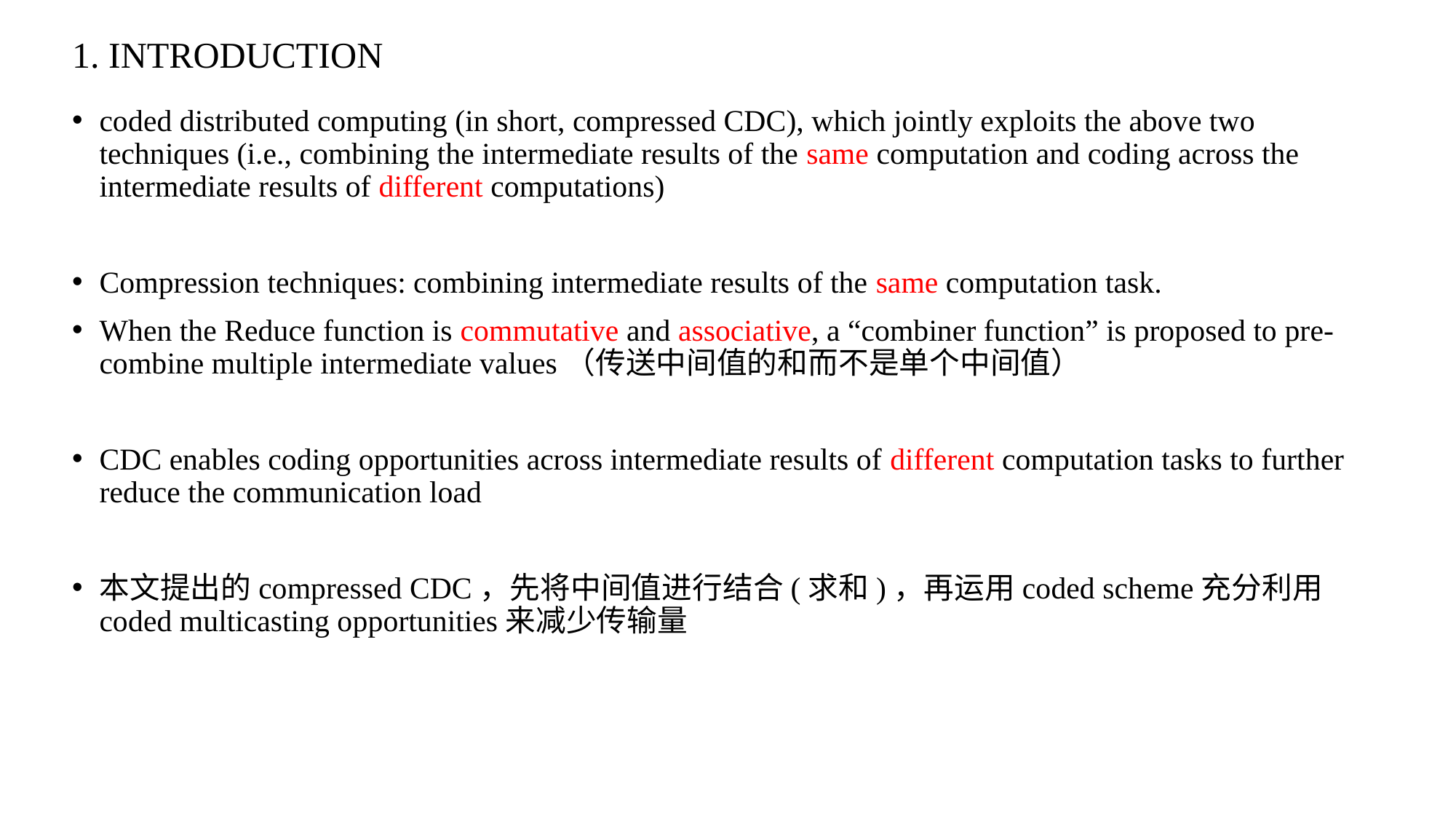

# 1. INTRODUCTION
coded distributed computing (in short, compressed CDC), which jointly exploits the above two techniques (i.e., combining the intermediate results of the same computation and coding across the intermediate results of different computations)

Compression techniques: combining intermediate results of the same computation task.
When the Reduce function is commutative and associative, a “combiner function” is proposed to pre-combine multiple intermediate values（传送中间值的和而不是单个中间值）

CDC enables coding opportunities across intermediate results of different computation tasks to further reduce the communication load

本文提出的compressed CDC，先将中间值进行结合(求和)，再运用coded scheme充分利用coded multicasting opportunities来减少传输量